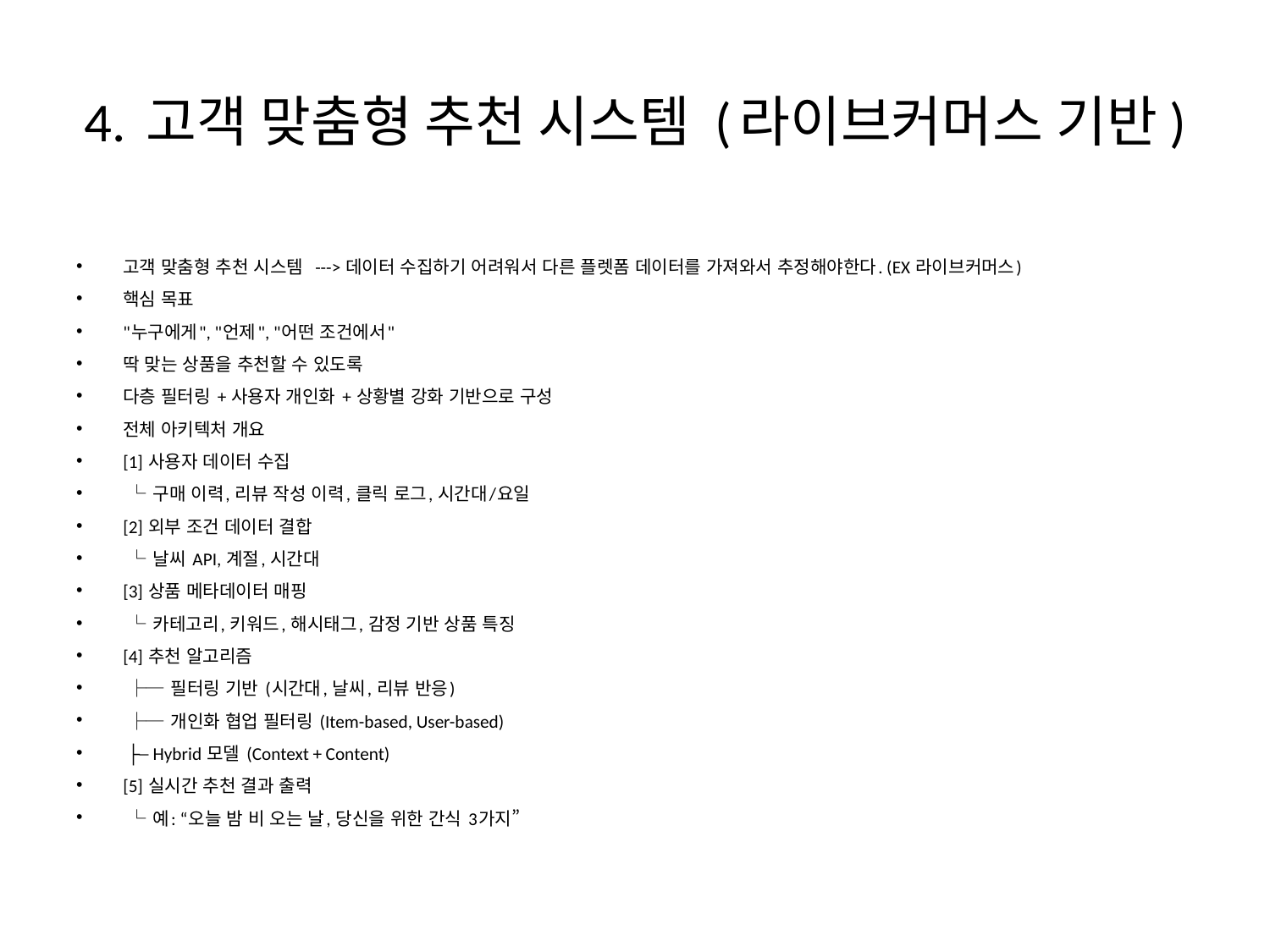

# 4. 고객 맞춤형 추천 시스템 (라이브커머스 기반)

고객 맞춤형 추천 시스템  ---> 데이터 수집하기 어려워서 다른 플렛폼 데이터를 가져와서 추정해야한다. (EX 라이브커머스)
핵심 목표
"누구에게", "언제", "어떤 조건에서"
딱 맞는 상품을 추천할 수 있도록
다층 필터링 + 사용자 개인화 + 상황별 강화 기반으로 구성
전체 아키텍처 개요
[1] 사용자 데이터 수집
 └ 구매 이력, 리뷰 작성 이력, 클릭 로그, 시간대/요일
[2] 외부 조건 데이터 결합
 └ 날씨 API, 계절, 시간대
[3] 상품 메타데이터 매핑
 └ 카테고리, 키워드, 해시태그, 감정 기반 상품 특징
[4] 추천 알고리즘
 ├─ 필터링 기반 (시간대, 날씨, 리뷰 반응)
 ├─ 개인화 협업 필터링 (Item-based, User-based)
 ├─ Hybrid 모델 (Context + Content)
[5] 실시간 추천 결과 출력
 └ 예: “오늘 밤 비 오는 날, 당신을 위한 간식 3가지”